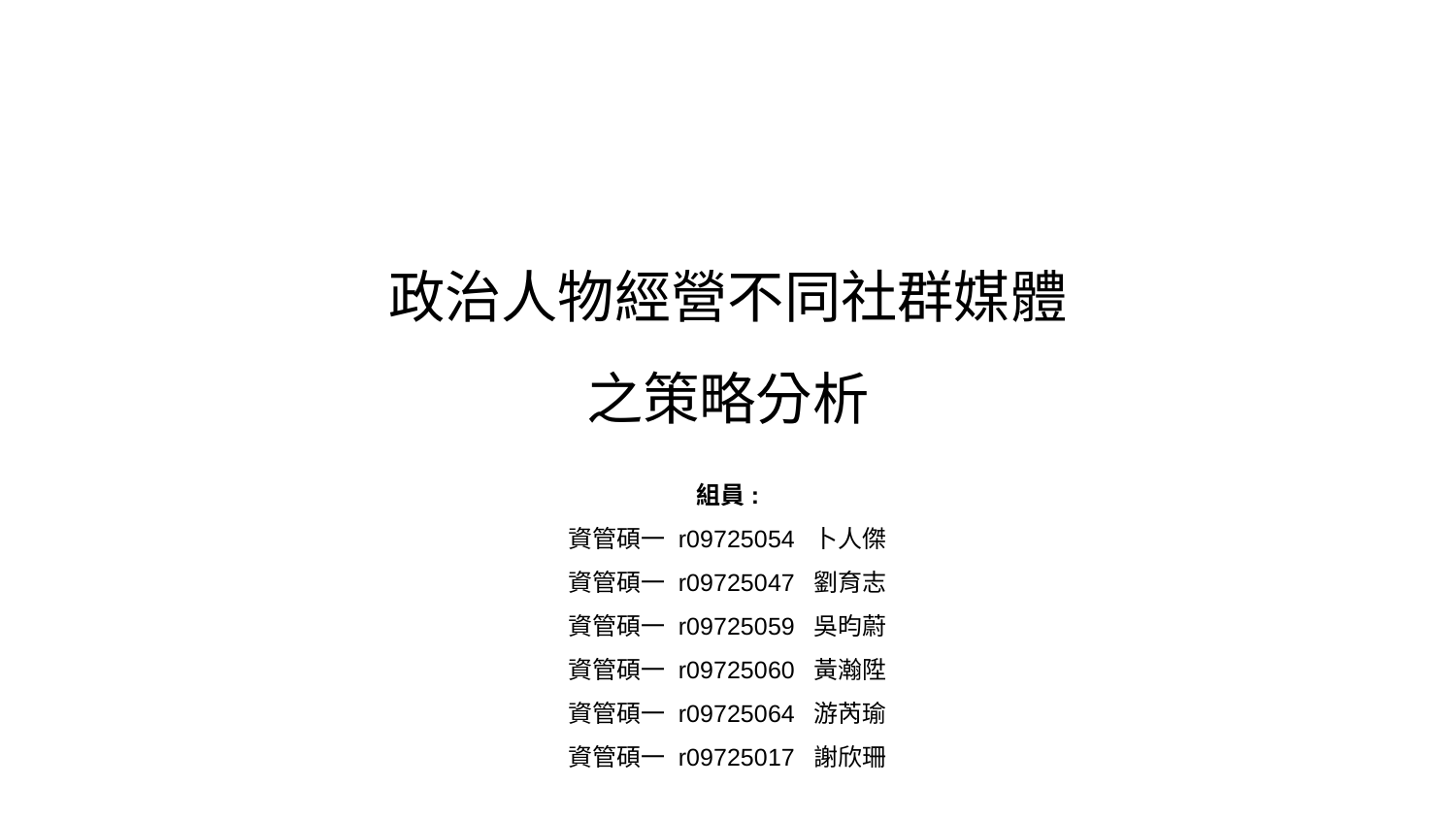

# 政治人物經營不同社群媒體
之策略分析
組員:
資管碩一 r09725054  卜人傑
資管碩一 r09725047  劉育志
資管碩一 r09725059  吳昀蔚
資管碩一 r09725060  黃瀚陞
資管碩一 r09725064  游芮瑜
資管碩一 r09725017  謝欣珊